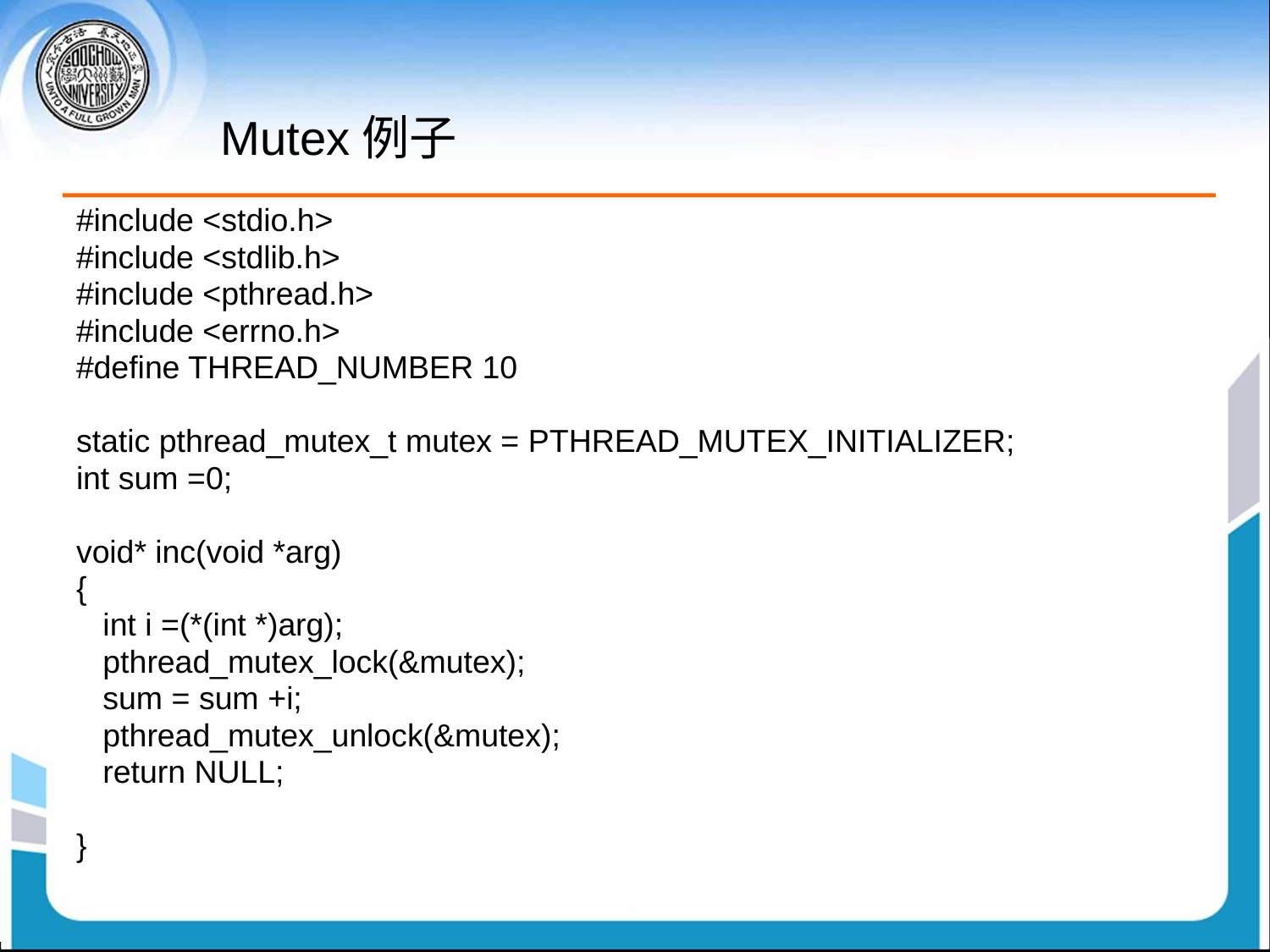

# Mutex例子
#include <stdio.h>
#include <stdlib.h>
#include <pthread.h>
#include <errno.h>
#define THREAD_NUMBER 10

static pthread_mutex_t mutex = PTHREAD_MUTEX_INITIALIZER;
int sum =0;

void* inc(void *arg)
{
   int i =(*(int *)arg);
   pthread_mutex_lock(&mutex);
   sum = sum +i;
   pthread_mutex_unlock(&mutex);
   return NULL;

}